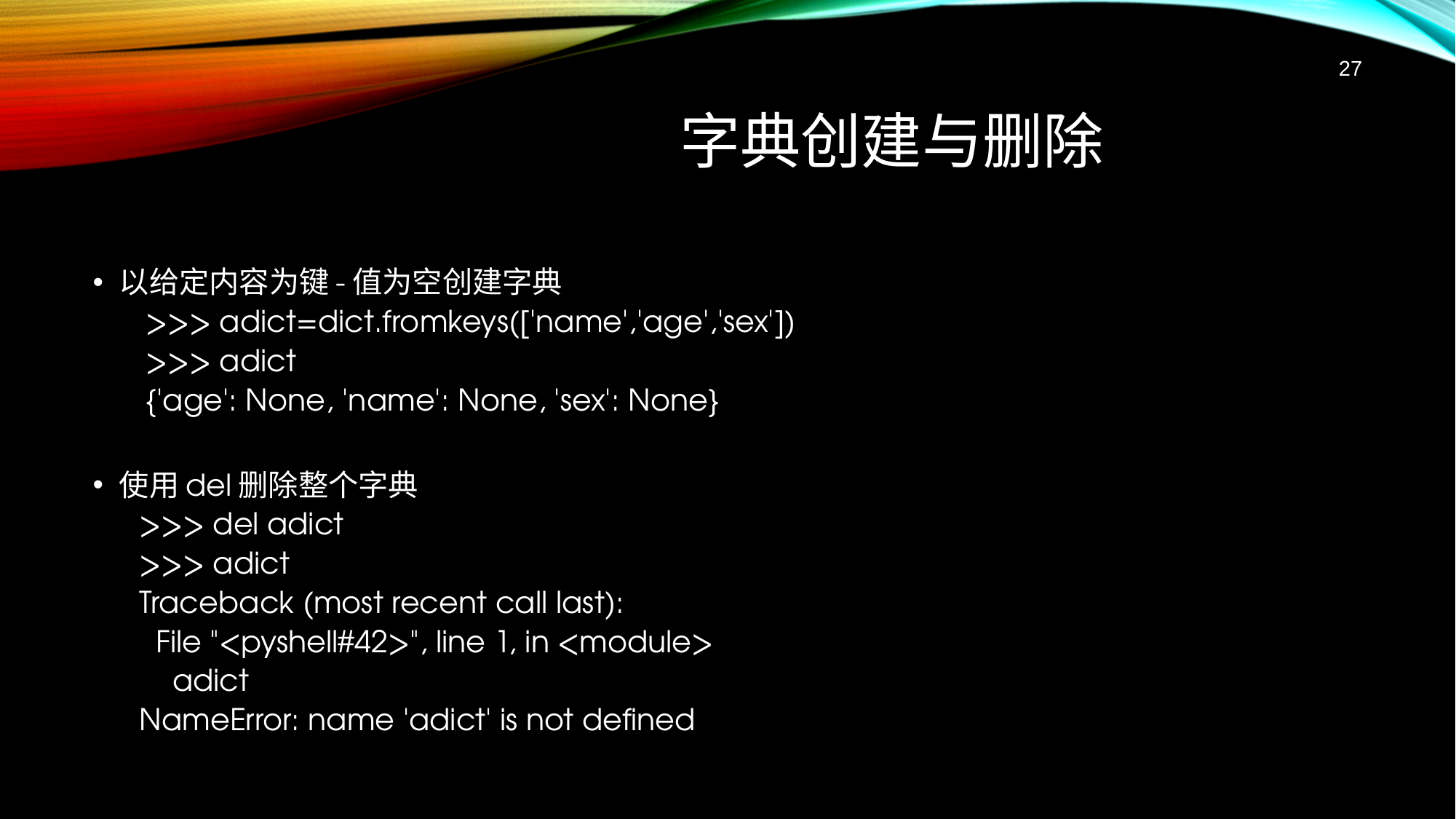

27
# 字典创建与删除
以给定内容为键-值为空创建字典
>>> adict=dict.fromkeys(['name','age','sex'])
>>> adict
{'age': None, 'name': None, 'sex': None}

使用del删除整个字典
>>> del adict
>>> adict
Traceback (most recent call last):
  File "<pyshell#42>", line 1, in <module>
    adict
NameError: name 'adict' is not defined